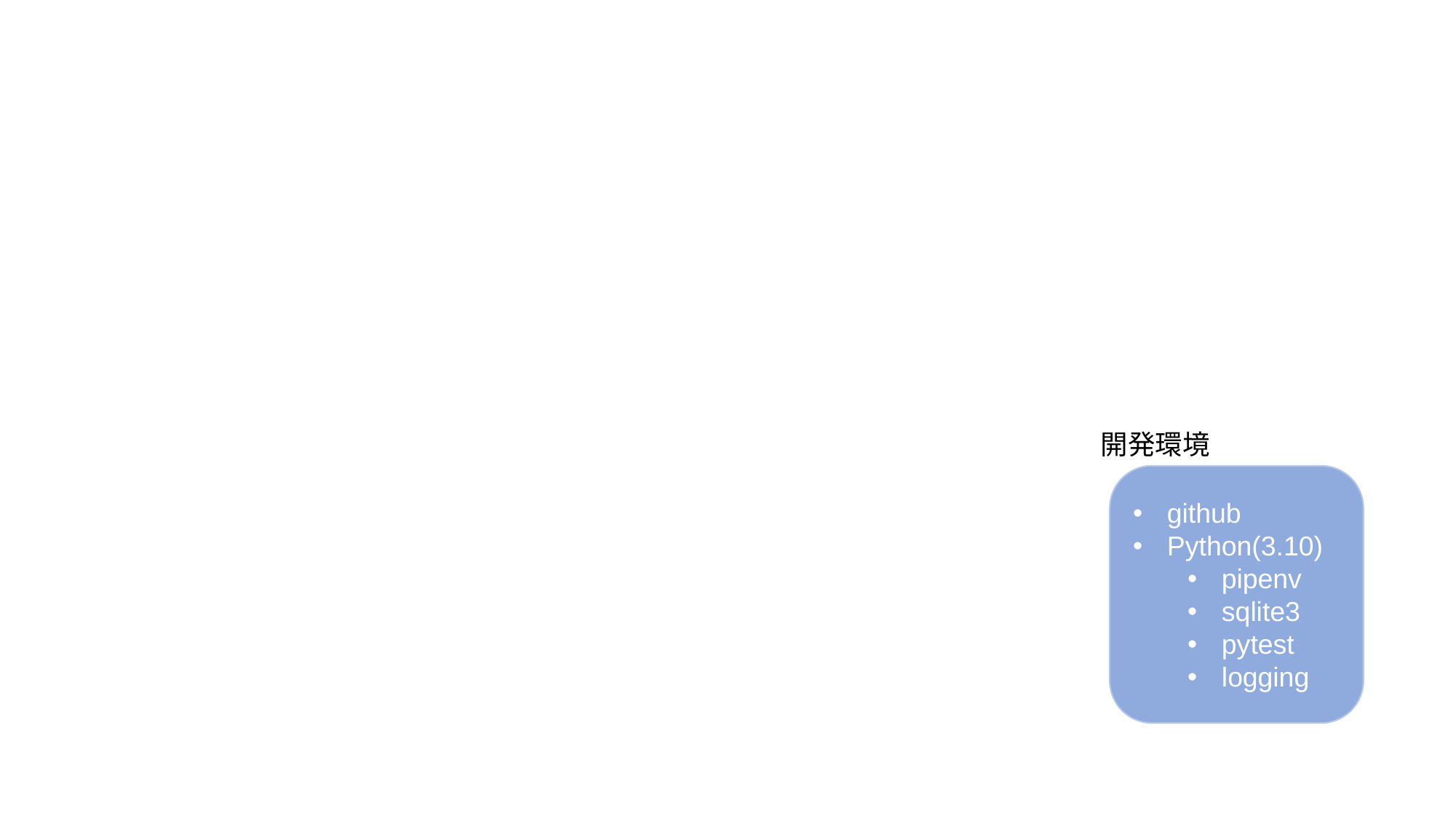

開発環境
github
Python(3.10)
pipenv
sqlite3
pytest
logging